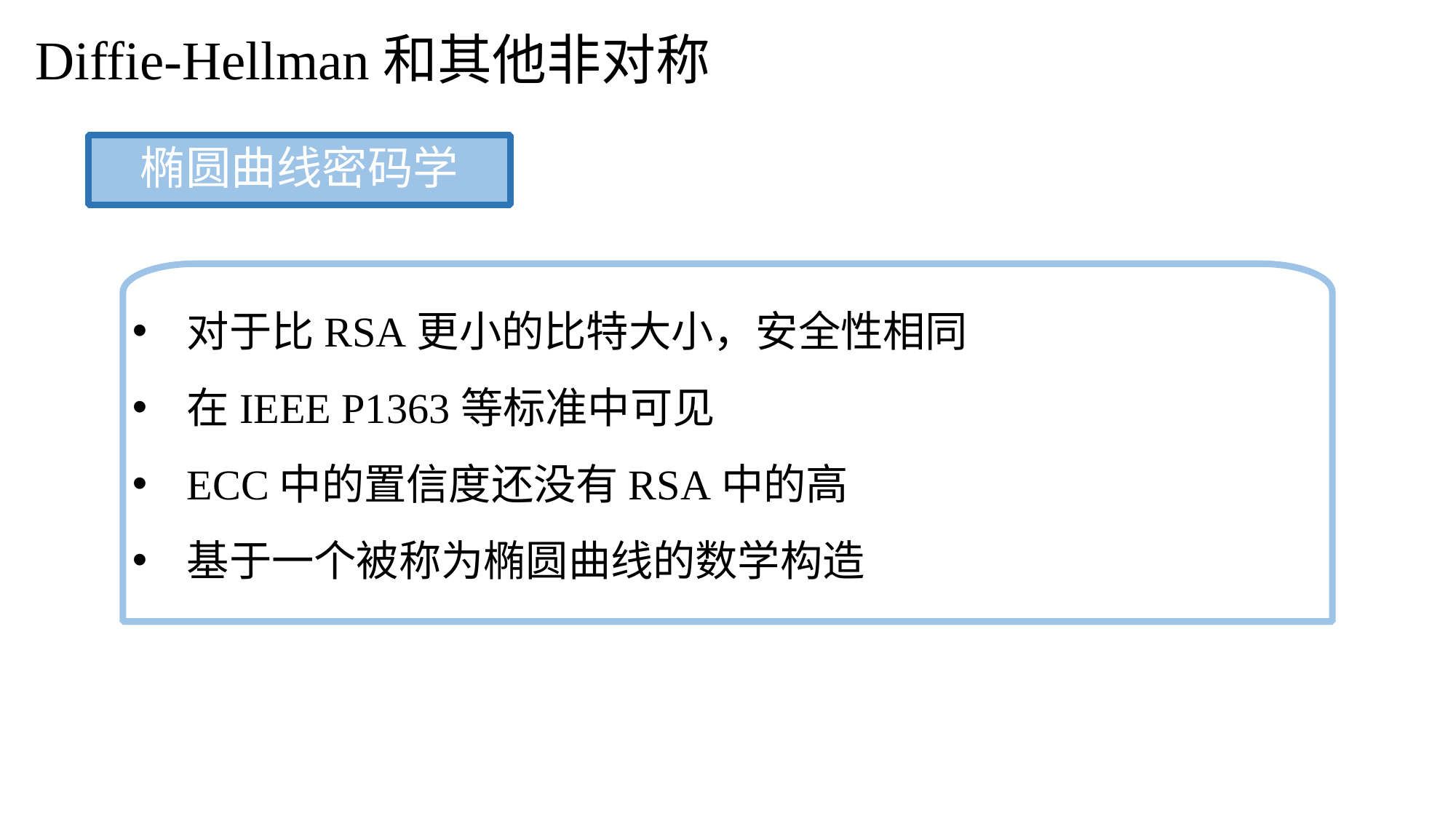

Diffie-Hellman和其他非对称
椭圆曲线密码学
对于比RSA更小的比特大小，安全性相同
在IEEE P1363等标准中可见
ECC中的置信度还没有RSA中的高
基于一个被称为椭圆曲线的数学构造